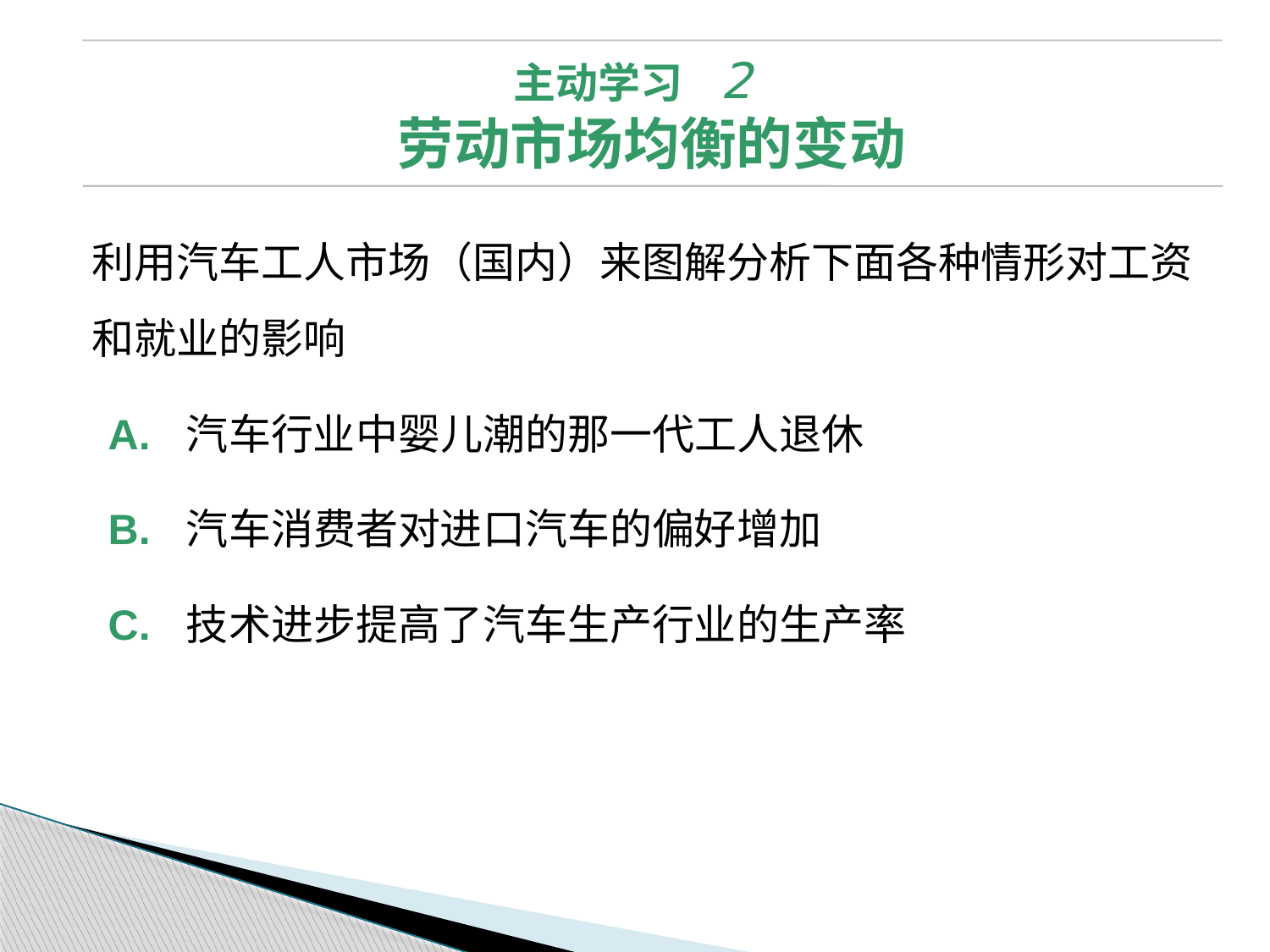

主动学习   2
劳动市场均衡的变动
利用汽车工人市场（国内）来图解分析下面各种情形对工资和就业的影响
A.	汽车行业中婴儿潮的那一代工人退休
B.	汽车消费者对进口汽车的偏好增加
C.	技术进步提高了汽车生产行业的生产率